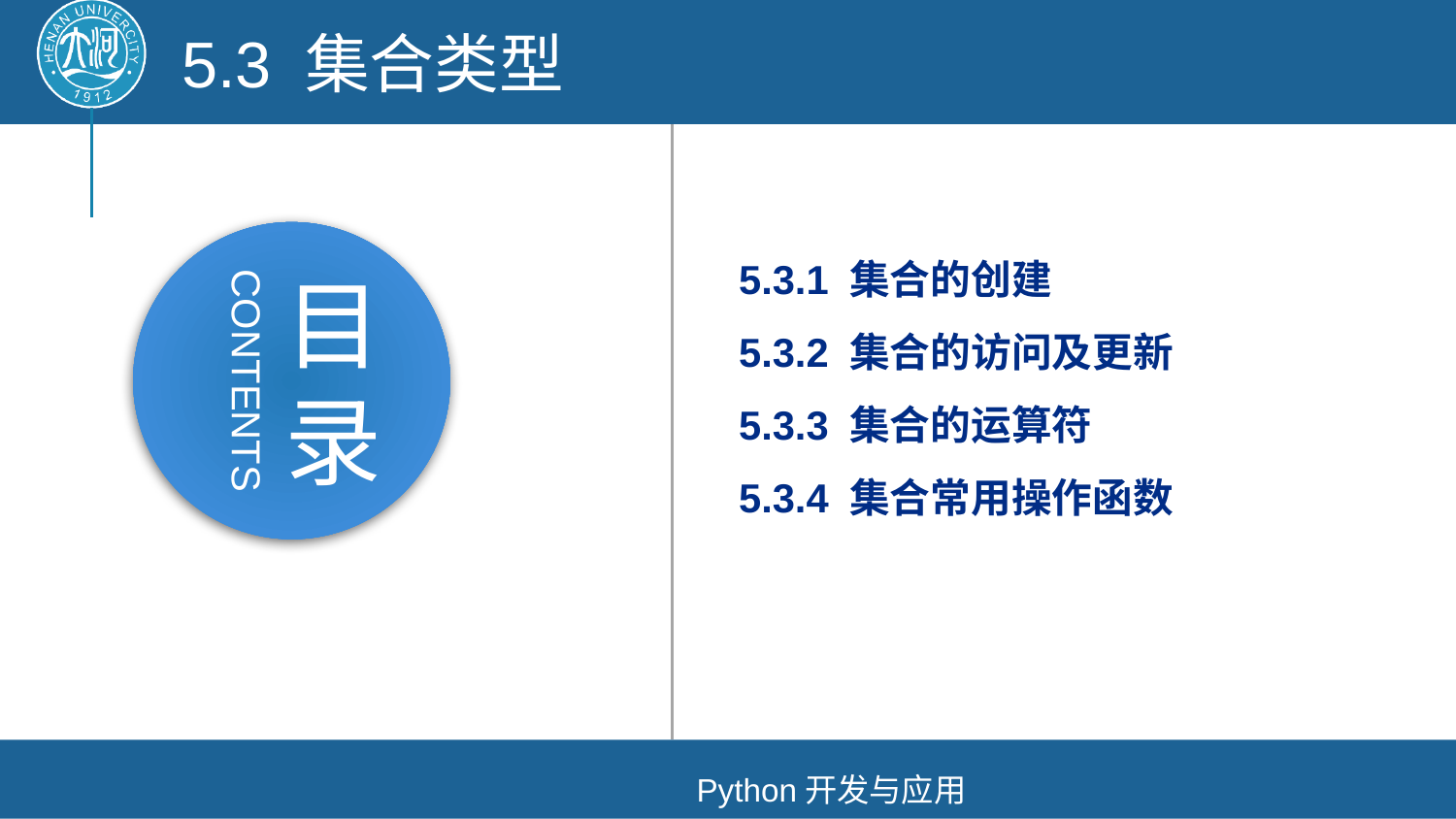

5.3 集合类型
5.3.1 集合的创建
5.3.2 集合的访问及更新
5.3.3 集合的运算符
5.3.4 集合常用操作函数

Python开发与应用
7